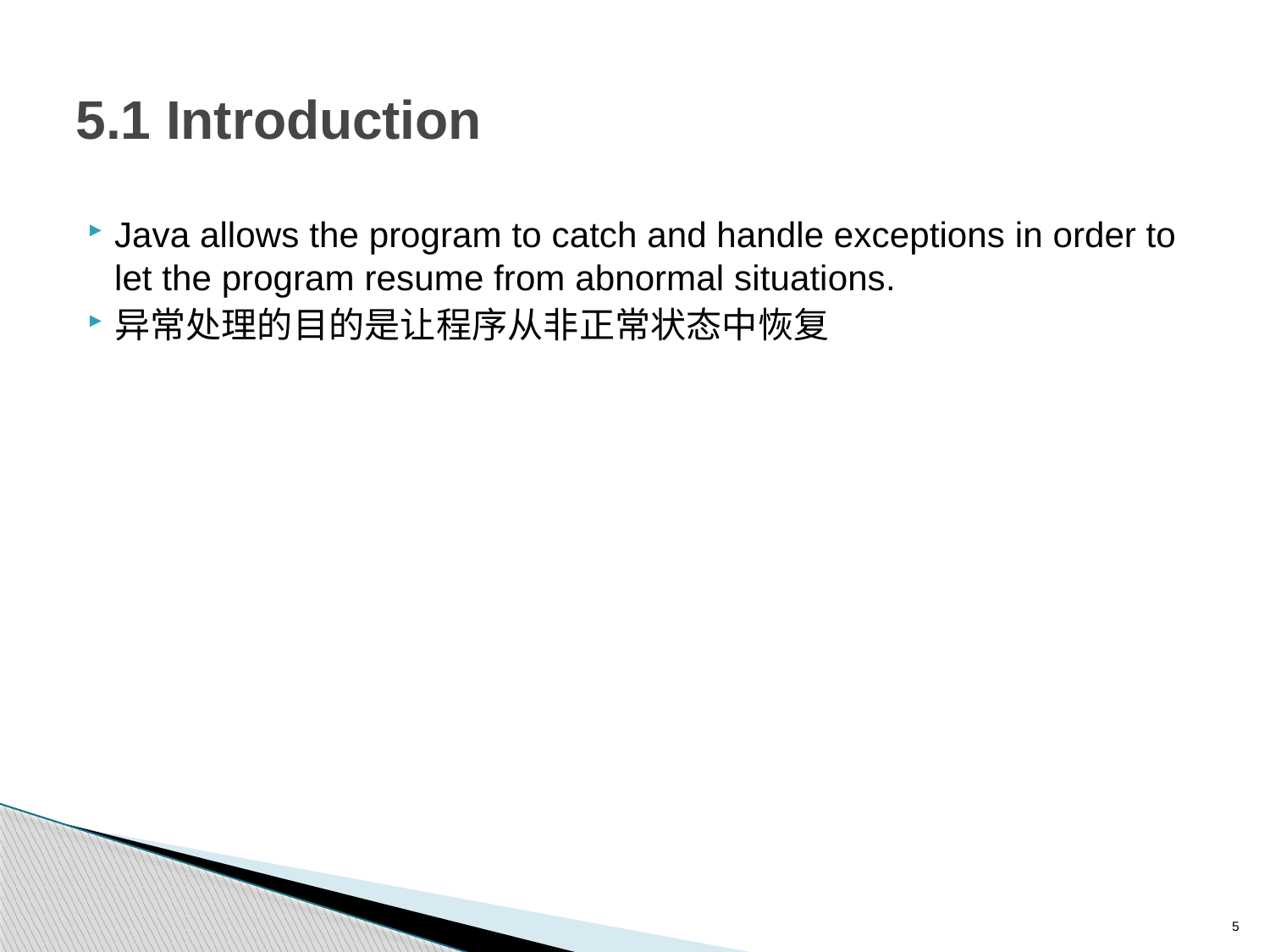

# 5.1 Introduction
Java allows the program to catch and handle exceptions in order to let the program resume from abnormal situations.
异常处理的目的是让程序从非正常状态中恢复
5